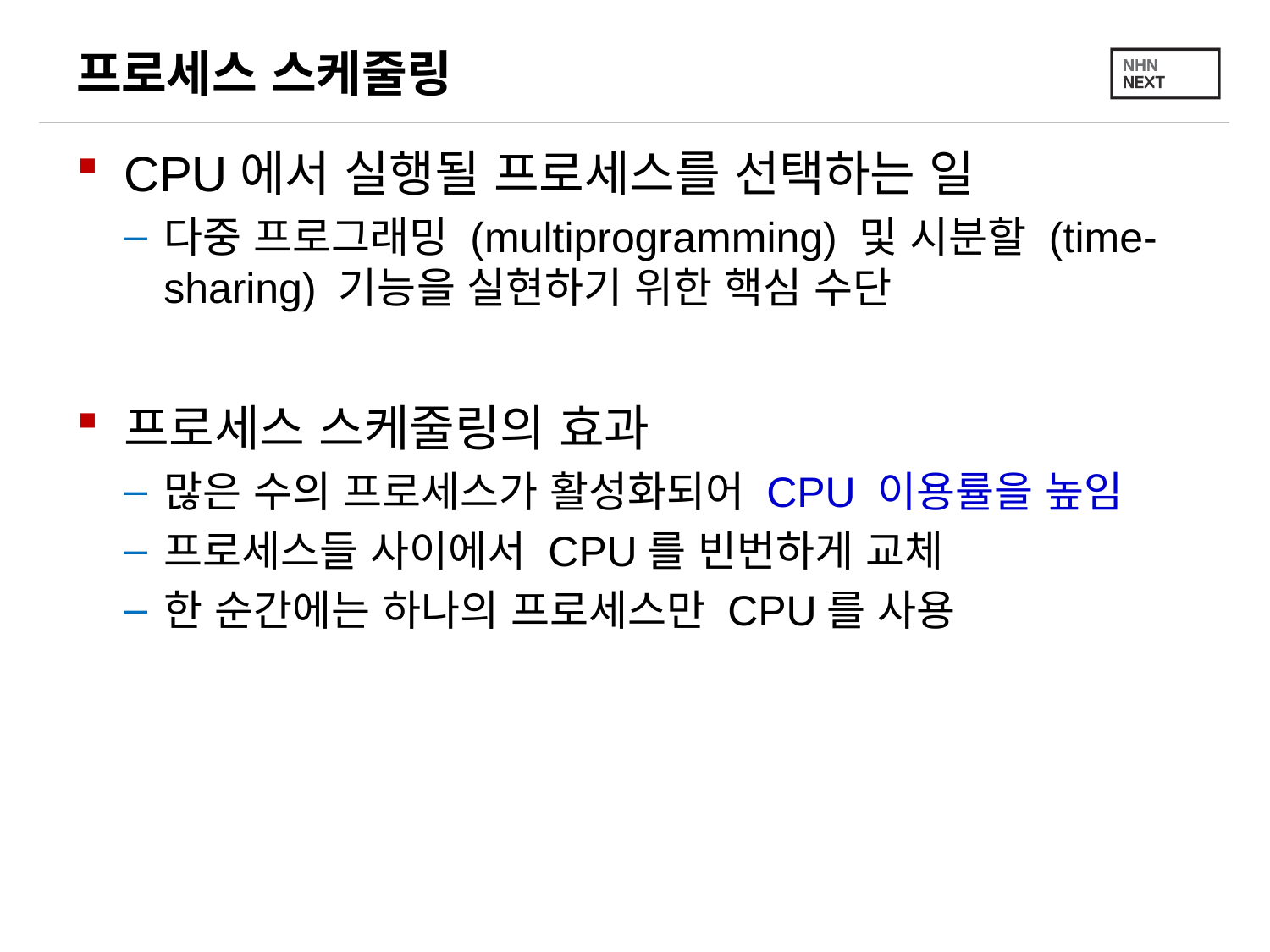

# 프로세스 스케줄링
CPU에서 실행될 프로세스를 선택하는 일
다중 프로그래밍 (multiprogramming) 및 시분할 (time-sharing) 기능을 실현하기 위한 핵심 수단

프로세스 스케줄링의 효과
많은 수의 프로세스가 활성화되어 CPU 이용률을 높임
프로세스들 사이에서 CPU를 빈번하게 교체
한 순간에는 하나의 프로세스만 CPU를 사용